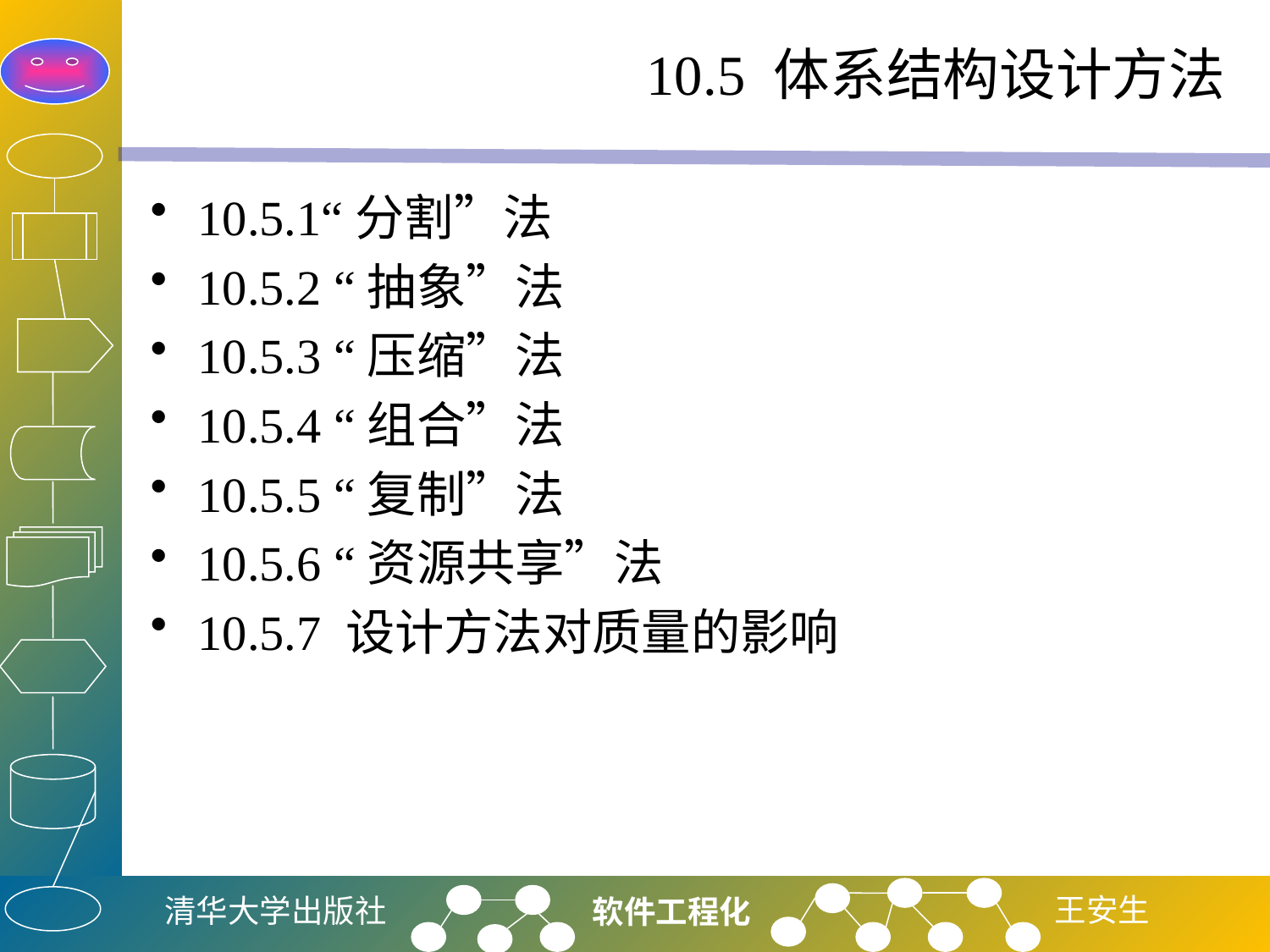

# 10.5 体系结构设计方法
10.5.1“分割”法
10.5.2 “抽象”法
10.5.3 “压缩”法
10.5.4 “组合”法
10.5.5 “复制”法
10.5.6 “资源共享”法
10.5.7 设计方法对质量的影响